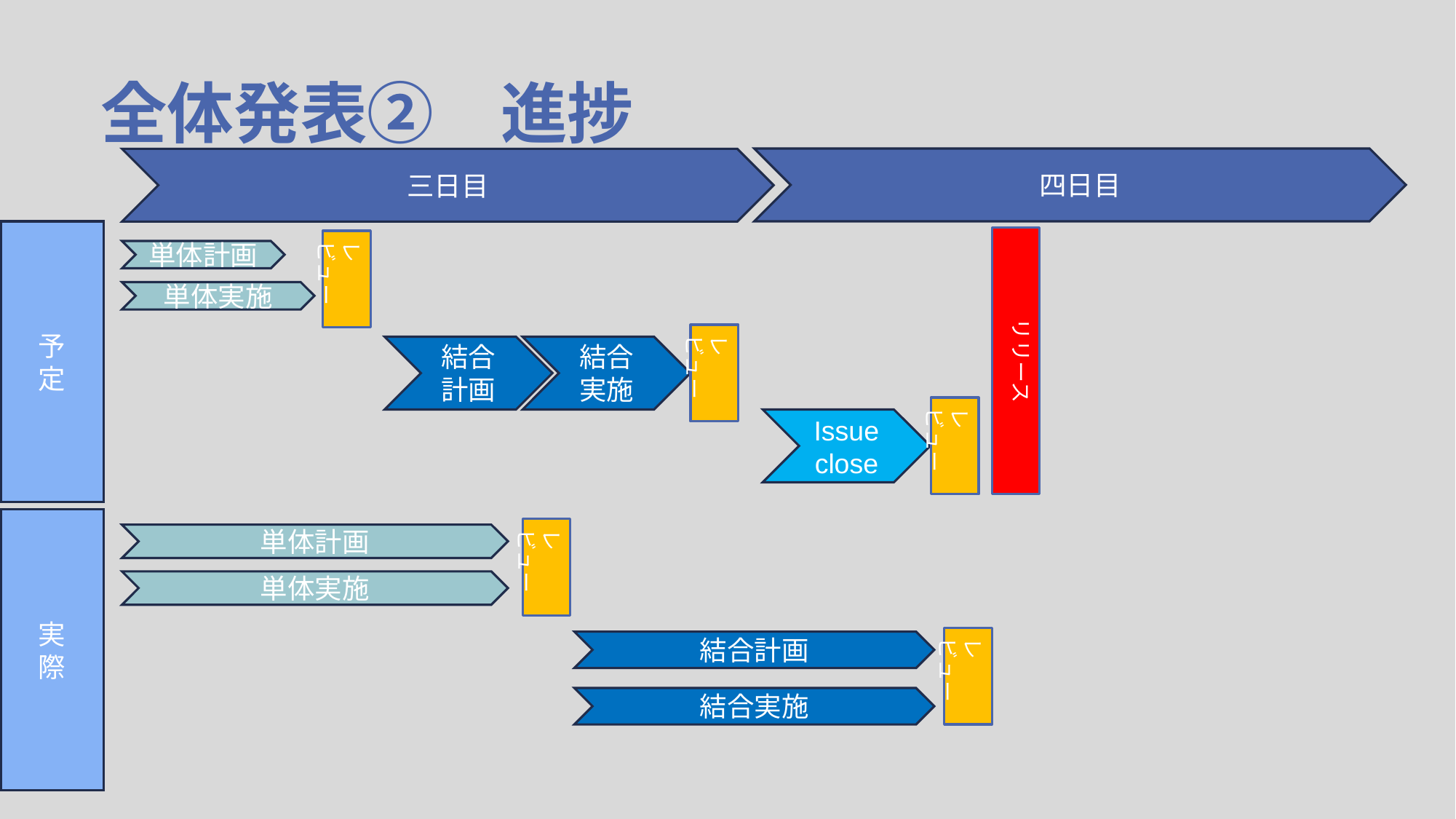

# 全体発表②　進捗
四日目
三日目
予
定
リリース
レビュー
単体計画
単体実施
レビュー
結合計画
結合実施
レビュー
Issueclose
実
際
レビュー
単体計画
単体実施
レビュー
結合計画
結合実施